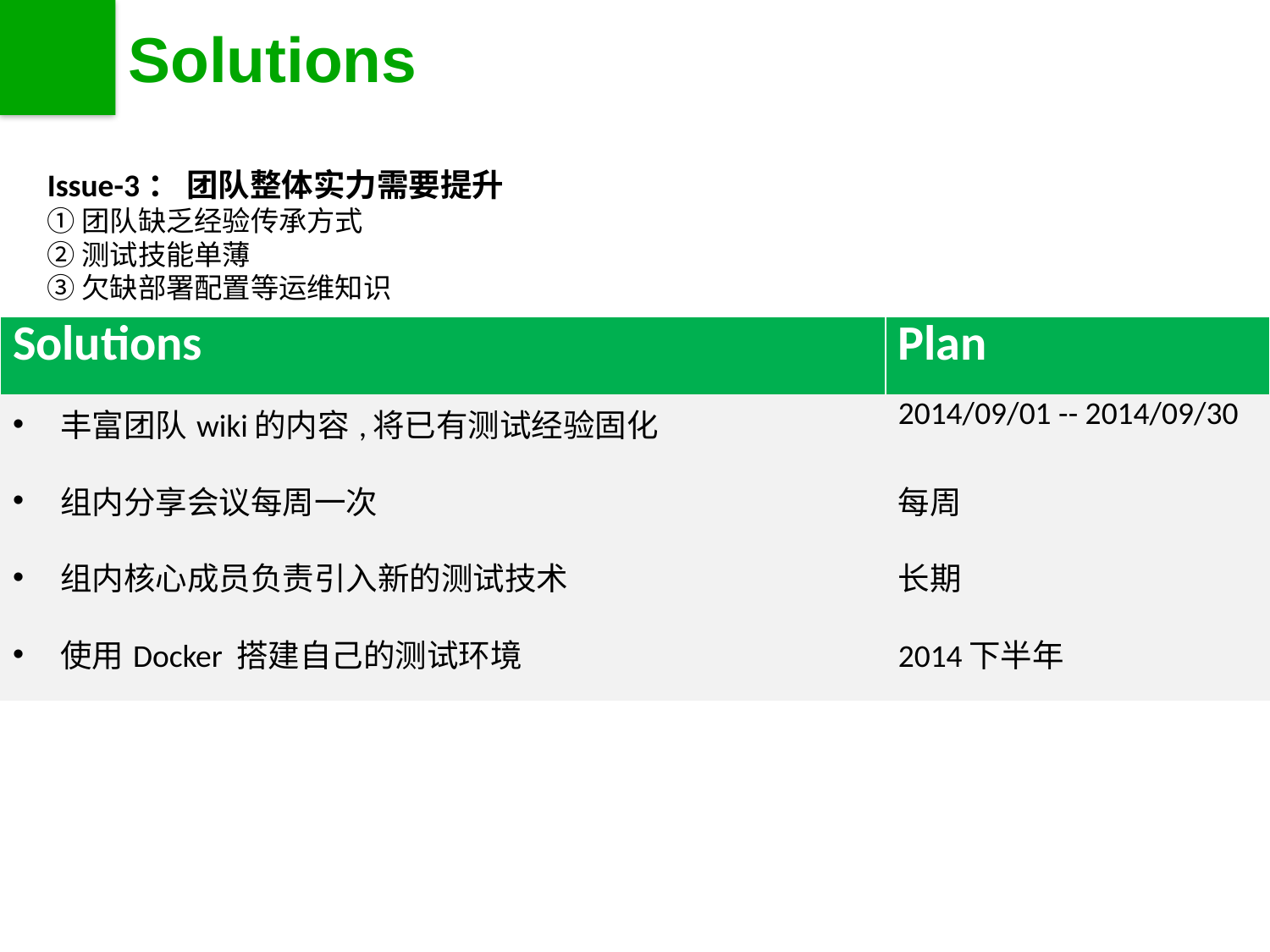

# Solutions
Issue-3： 团队整体实力需要提升
①团队缺乏经验传承方式
②测试技能单薄
③欠缺部署配置等运维知识
| Solutions | Plan |
| --- | --- |
| 丰富团队wiki的内容,将已有测试经验固化 | 2014/09/01 -- 2014/09/30 |
| 组内分享会议每周一次 | 每周 |
| 组内核心成员负责引入新的测试技术 | 长期 |
| 使用Docker 搭建自己的测试环境 | 2014下半年 |